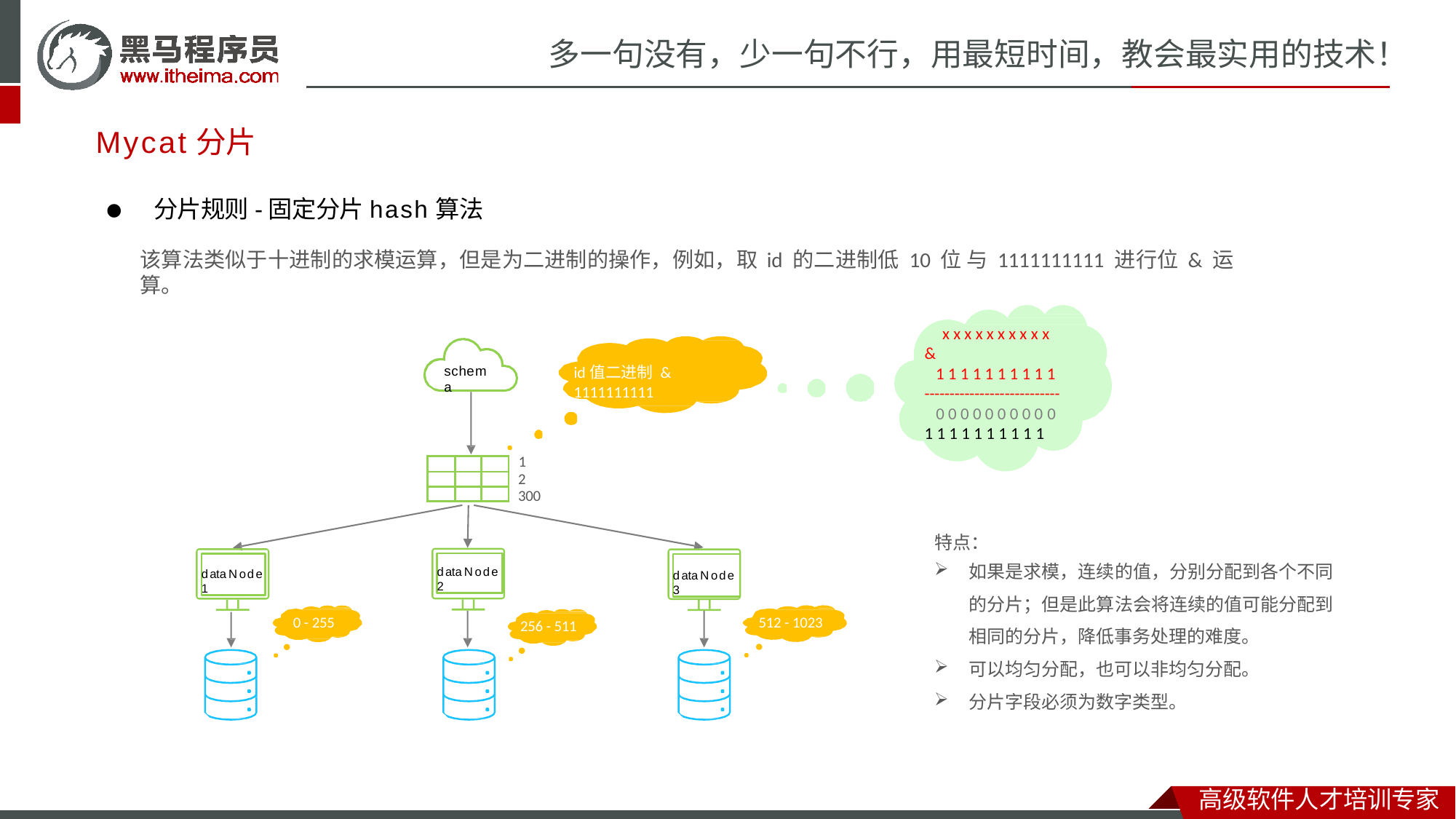

# 多一句没有，少一句不行，用最短时间，教会最实用的技术！

Mycat分片
⚫	分片规则-固定分片hash算法
该算法类似于十进制的求模运算，但是为二进制的操作，例如，取id 的二进制低 10 位与 1111111111 进行位& 运算。

x x x x x x x x x x

&
1 1 1 1 1 1 1 1 1 1
---------------------------  0 0 0 0 0 0 0 0 0 0
1 1 1 1 1 1 1 1 1 1
schema
id值二进制 & 1111111111

1
2
300
|  |  |  |
| --- | --- | --- |
|  |  |  |
|  |  |  |

特点：
如果是求模，连续的值，分别分配到各个不同 的分片；但是此算法会将连续的值可能分配到 相同的分片，降低事务处理的难度。
可以均匀分配，也可以非均匀分配。
分片字段必须为数字类型。

dataNode2
dataNode1
dataNode3

512 - 1023
0 - 255

256 - 511

高级软件人才培训专家